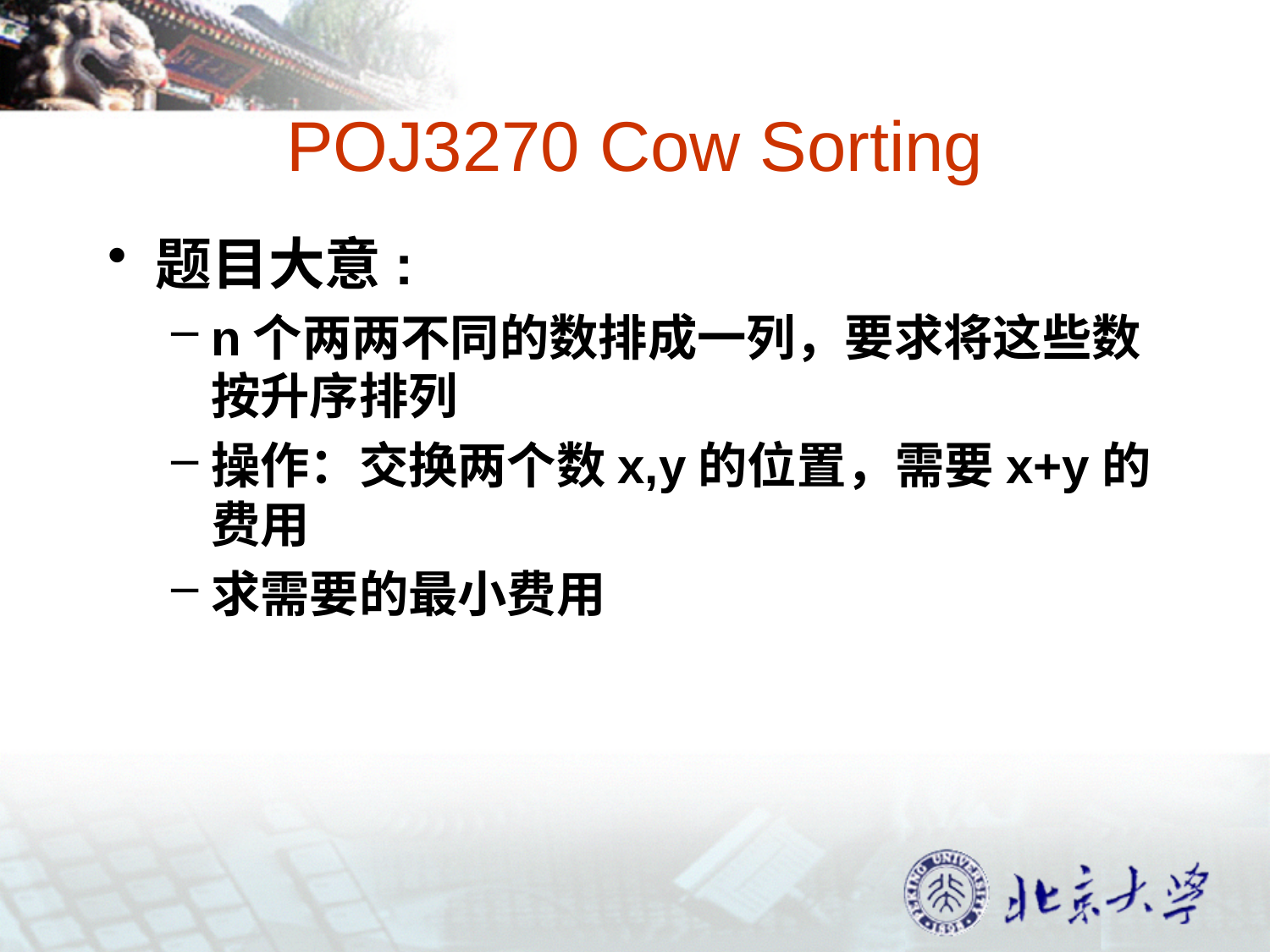

# POJ3270 Cow Sorting
题目大意:
n个两两不同的数排成一列，要求将这些数按升序排列
操作：交换两个数x,y的位置，需要x+y的费用
求需要的最小费用